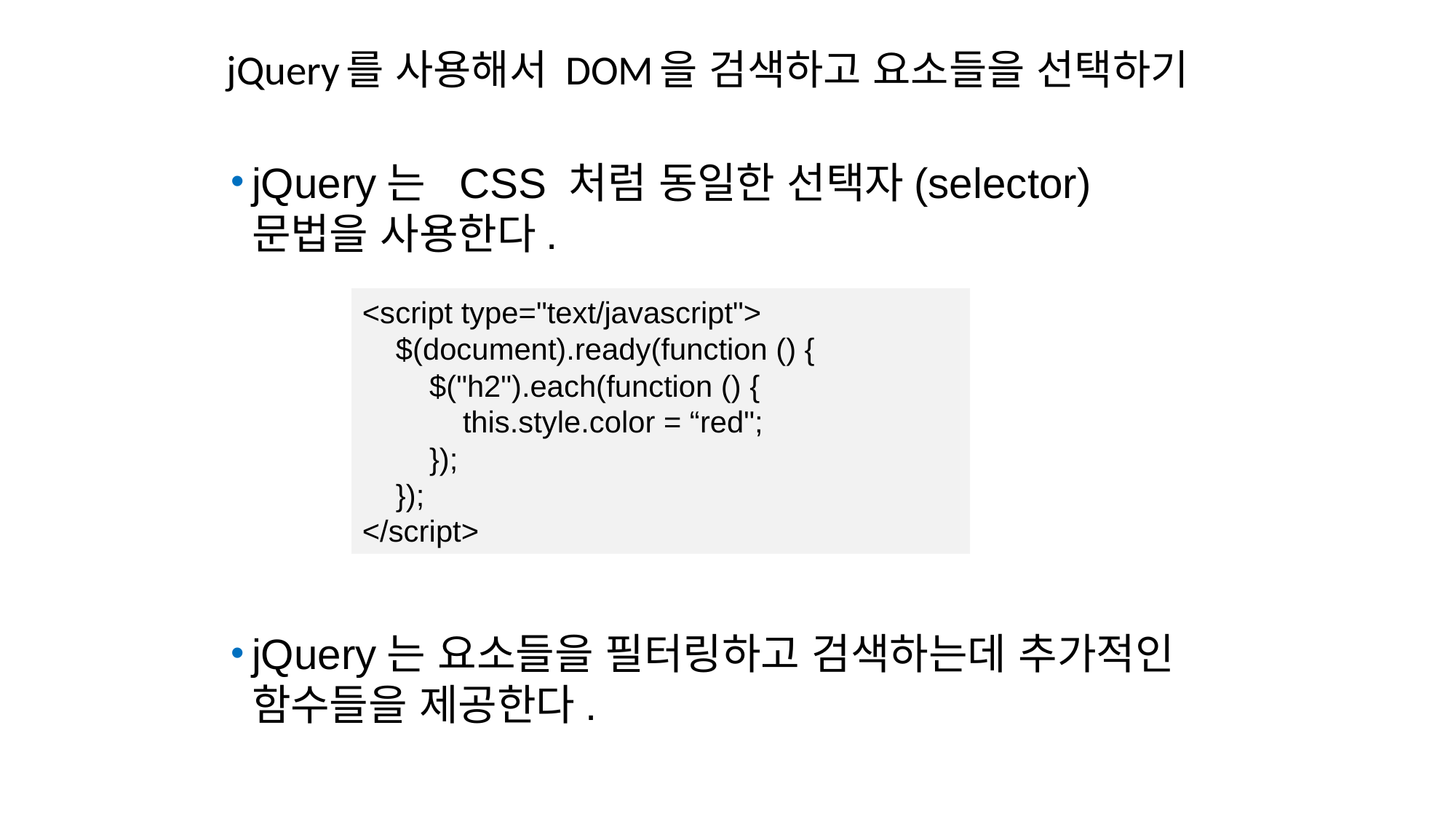

# jQuery를 사용해서 DOM을 검색하고 요소들을 선택하기
jQuery는  CSS 처럼 동일한 선택자(selector) 문법을 사용한다.

jQuery는 요소들을 필터링하고 검색하는데 추가적인 함수들을 제공한다.
<script type="text/javascript">
    $(document).ready(function () {
        $("h2").each(function () {
            this.style.color = “red";
        });
    });
</script>